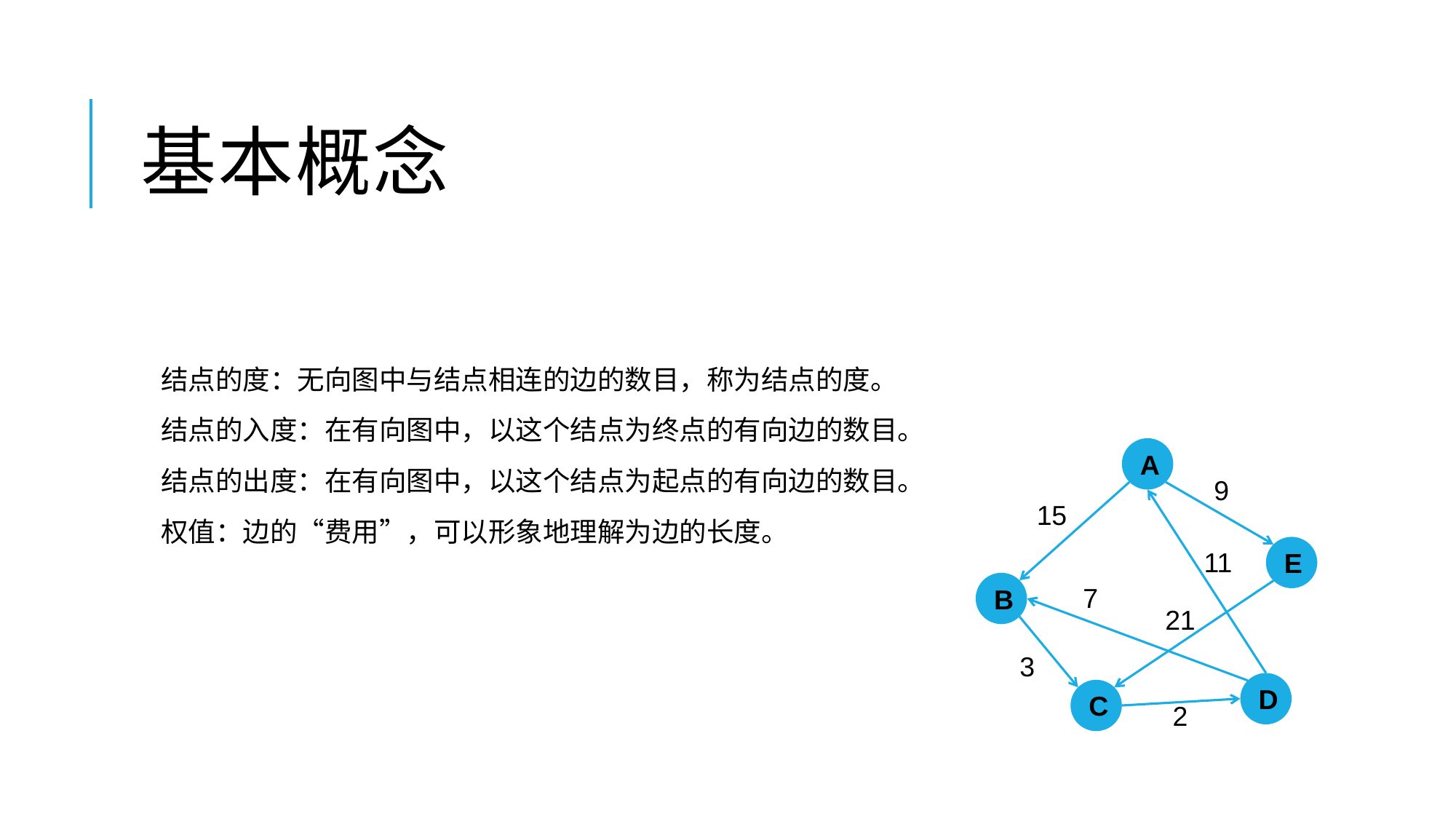

# 基本概念

结点的度：无向图中与结点相连的边的数目，称为结点的度。
结点的入度：在有向图中，以这个结点为终点的有向边的数目。
结点的出度：在有向图中，以这个结点为起点的有向边的数目。
权值：边的“费用”，可以形象地理解为边的长度。
A
9
15
E
11
B
7
21
3
D
C
2